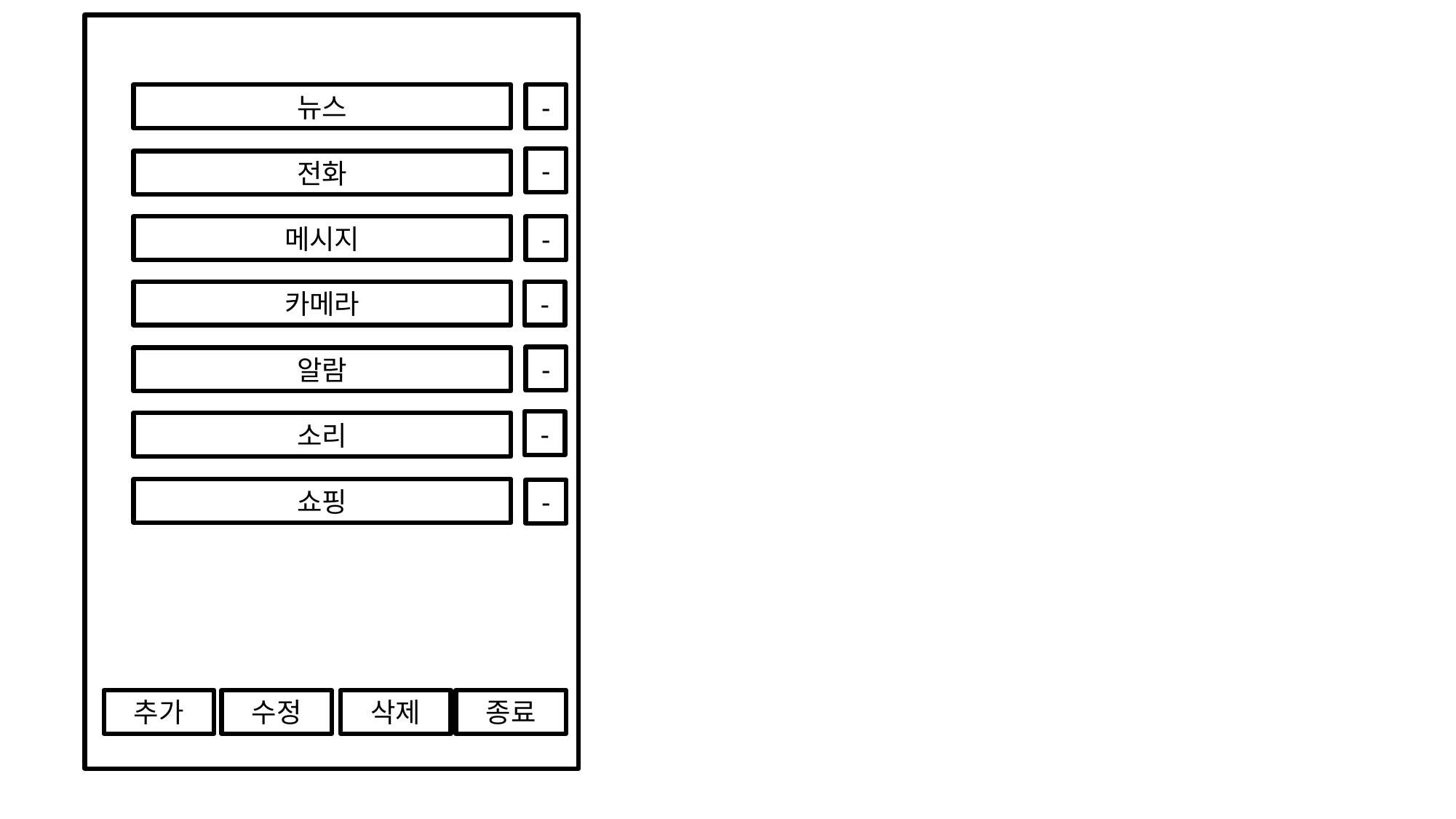

뉴스
-
-
전화
메시지
-
카메라
-
-
알람
-
소리
쇼핑
-
추가
수정
삭제
종료